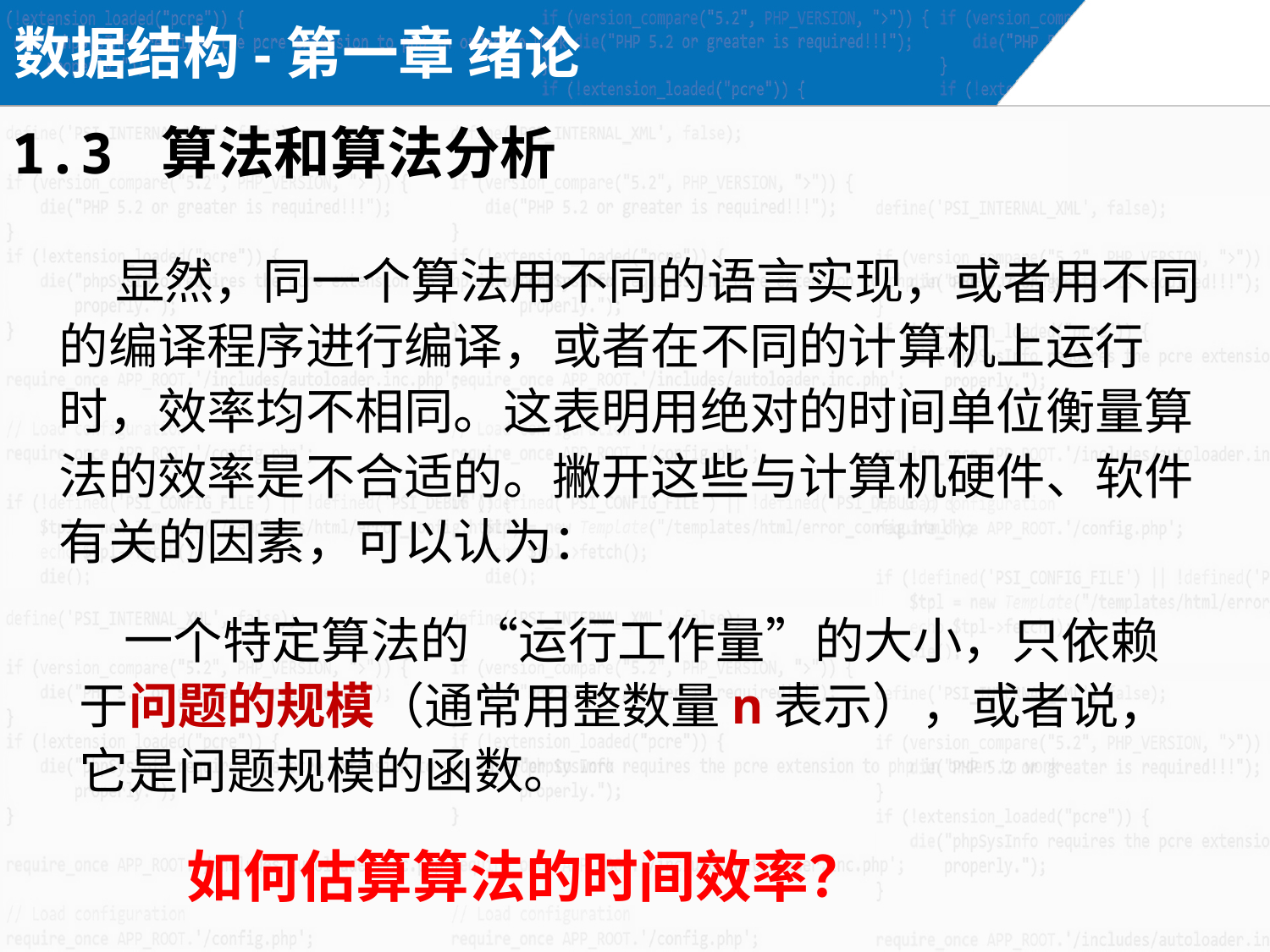

数据结构-第一章 绪论
1.3 算法和算法分析
    显然，同一个算法用不同的语言实现，或者用不同的编译程序进行编译，或者在不同的计算机上运行时，效率均不相同。这表明用绝对的时间单位衡量算法的效率是不合适的。撇开这些与计算机硬件、软件有关的因素，可以认为：
   一个特定算法的“运行工作量”的大小，只依赖于问题的规模（通常用整数量n表示），或者说，它是问题规模的函数。
如何估算算法的时间效率？